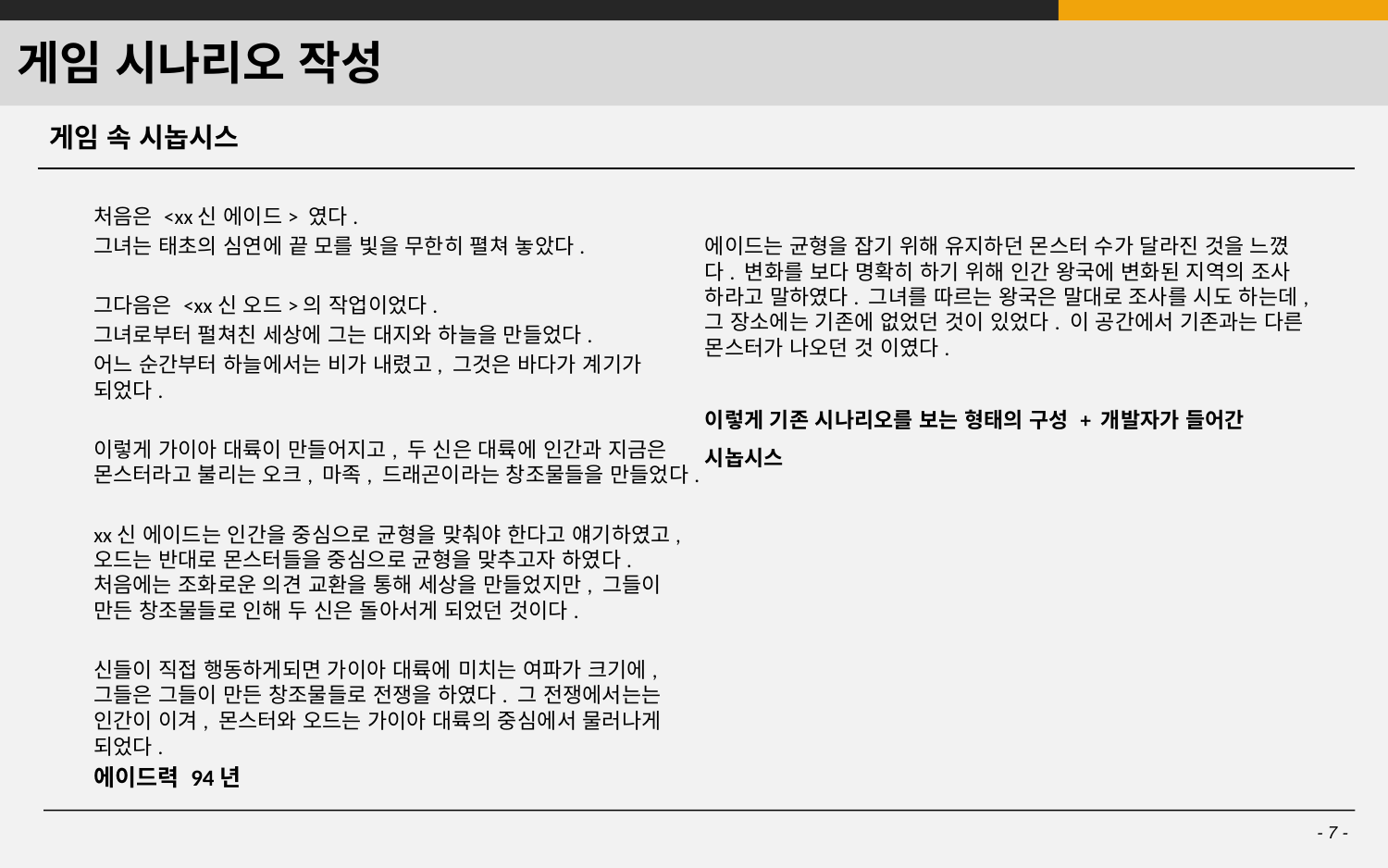

# 게임 시나리오 작성
게임 속 시놉시스
처음은 <xx신 에이드> 였다.
그녀는 태초의 심연에 끝 모를 빛을 무한히 펼쳐 놓았다.

그다음은 <xx신 오드>의 작업이었다.
그녀로부터 펄쳐친 세상에 그는 대지와 하늘을 만들었다.
어느 순간부터 하늘에서는 비가 내렸고, 그것은 바다가 계기가 되었다.

이렇게 가이아 대륙이 만들어지고, 두 신은 대륙에 인간과 지금은 몬스터라고 불리는 오크, 마족, 드래곤이라는 창조물들을 만들었다.

xx신 에이드는 인간을 중심으로 균형을 맞춰야 한다고 얘기하였고, 오드는 반대로 몬스터들을 중심으로 균형을 맞추고자 하였다. 처음에는 조화로운 의견 교환을 통해 세상을 만들었지만, 그들이 만든 창조물들로 인해 두 신은 돌아서게 되었던 것이다.

신들이 직접 행동하게되면 가이아 대륙에 미치는 여파가 크기에, 그들은 그들이 만든 창조물들로 전쟁을 하였다. 그 전쟁에서는는 인간이 이겨, 몬스터와 오드는 가이아 대륙의 중심에서 물러나게 되었다.
에이드력 94년

에이드는 균형을 잡기 위해 유지하던 몬스터 수가 달라진 것을 느꼈다. 변화를 보다 명확히 하기 위해 인간 왕국에 변화된 지역의 조사 하라고 말하였다. 그녀를 따르는 왕국은 말대로 조사를 시도 하는데, 그 장소에는 기존에 없었던 것이 있었다. 이 공간에서 기존과는 다른 몬스터가 나오던 것 이였다.

이렇게 기존 시나리오를 보는 형태의 구성 + 개발자가 들어간 시놉시스